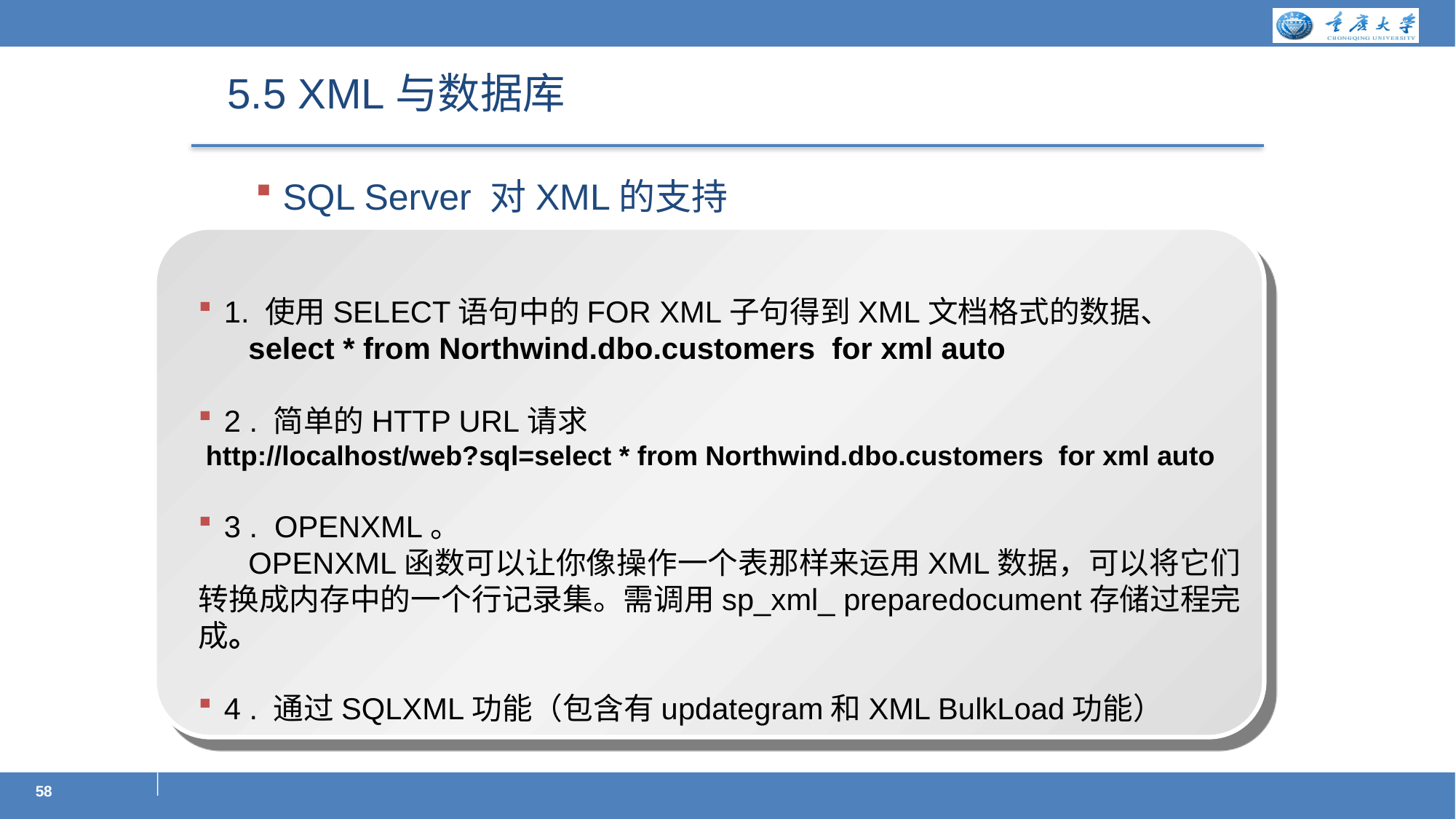

# 5.5 XML与数据库
SQL Server 对XML的支持

1. 使用SELECT语句中的FOR XML子句得到XML文档格式的数据、
      select * from Northwind.dbo.customers  for xml auto

2 . 简单的HTTP URL请求
 http://localhost/web?sql=select * from Northwind.dbo.customers  for xml auto

3 .  OPENXML。
      OPENXML函数可以让你像操作一个表那样来运用XML数据，可以将它们转换成内存中的一个行记录集。需调用sp_xml_ preparedocument存储过程完成。

4 . 通过SQLXML功能（包含有updategram和XML BulkLoad功能）
58